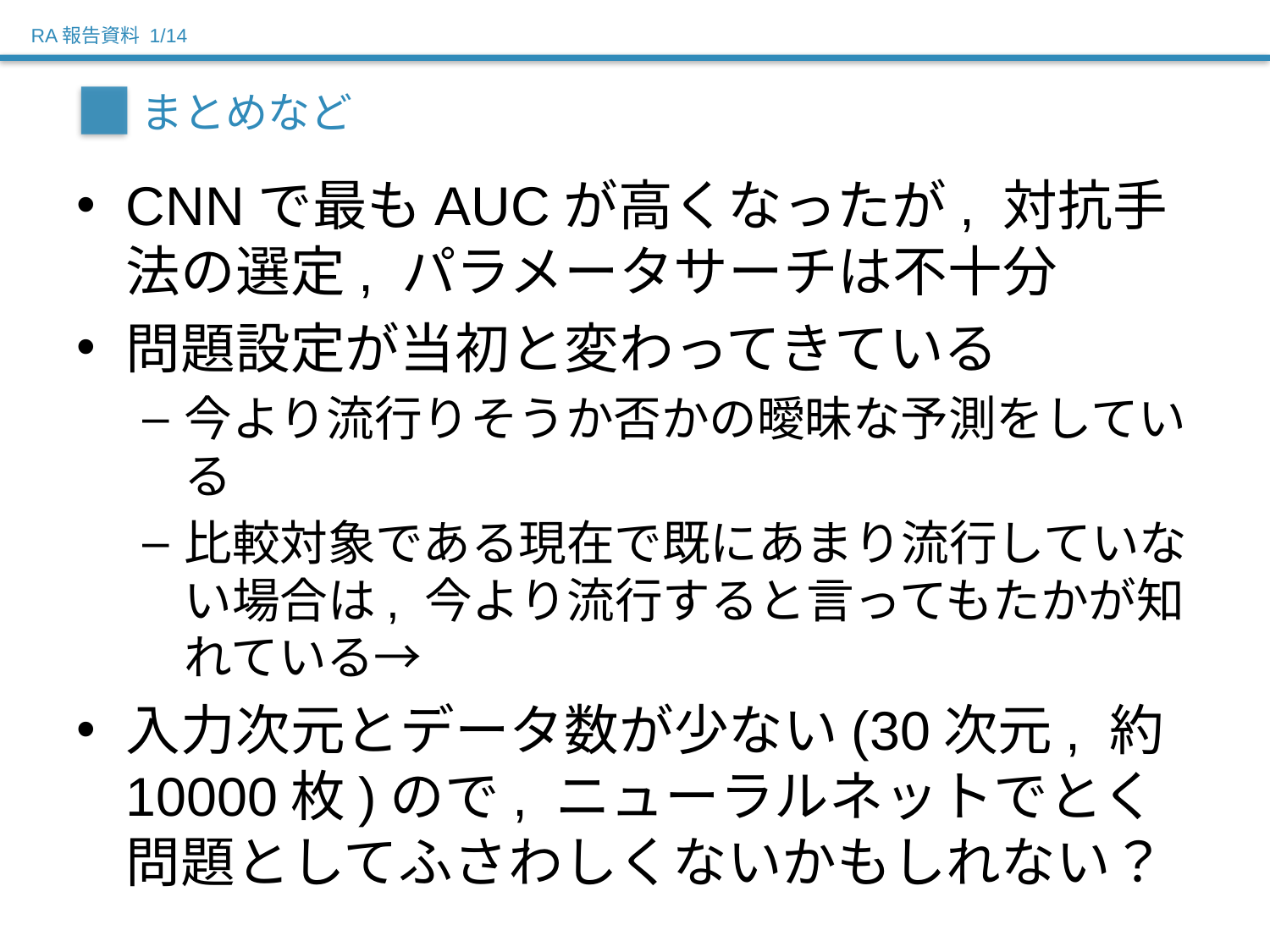

RA報告資料 1/14

まとめなど

CNNで最もAUCが高くなったが, 対抗手法の選定, パラメータサーチは不十分
問題設定が当初と変わってきている
今より流行りそうか否かの曖昧な予測をしている
比較対象である現在で既にあまり流行していない場合は, 今より流行すると言ってもたかが知れている→
入力次元とデータ数が少ない(30次元, 約10000枚)ので, ニューラルネットでとく問題としてふさわしくないかもしれない？